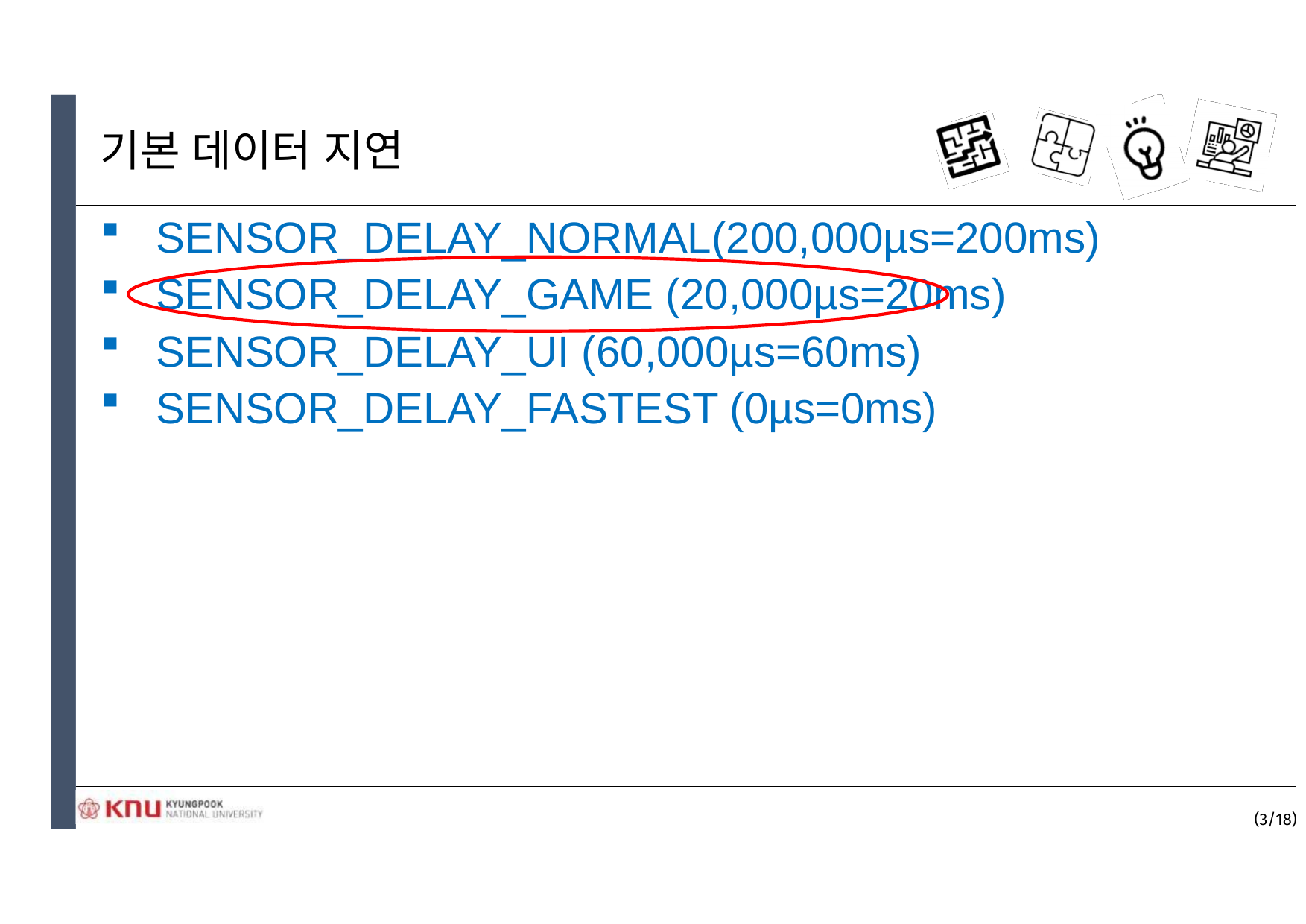

# 기본 데이터 지연
SENSOR_DELAY_NORMAL(200,000µs=200ms)
SENSOR_DELAY_GAME (20,000µs=20ms)
SENSOR_DELAY_UI (60,000µs=60ms)
SENSOR_DELAY_FASTEST (0µs=0ms)

(3/18)